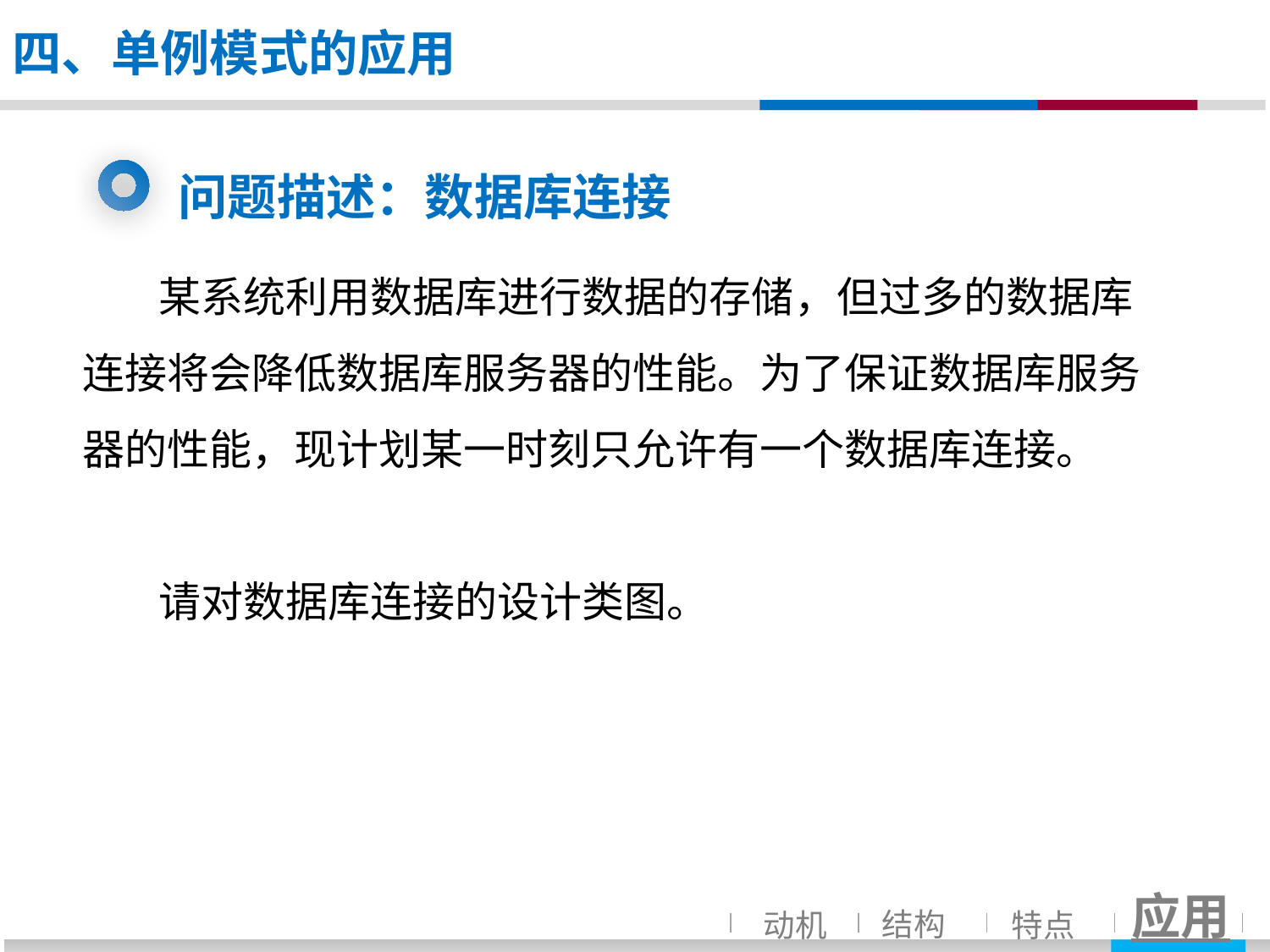

四、单例模式的应用
问题描述：数据库连接

       某系统利用数据库进行数据的存储，但过多的数据库连接将会降低数据库服务器的性能。为了保证数据库服务器的性能，现计划某一时刻只允许有一个数据库连接。

       请对数据库连接的设计类图。
应用
结构
动机
特点